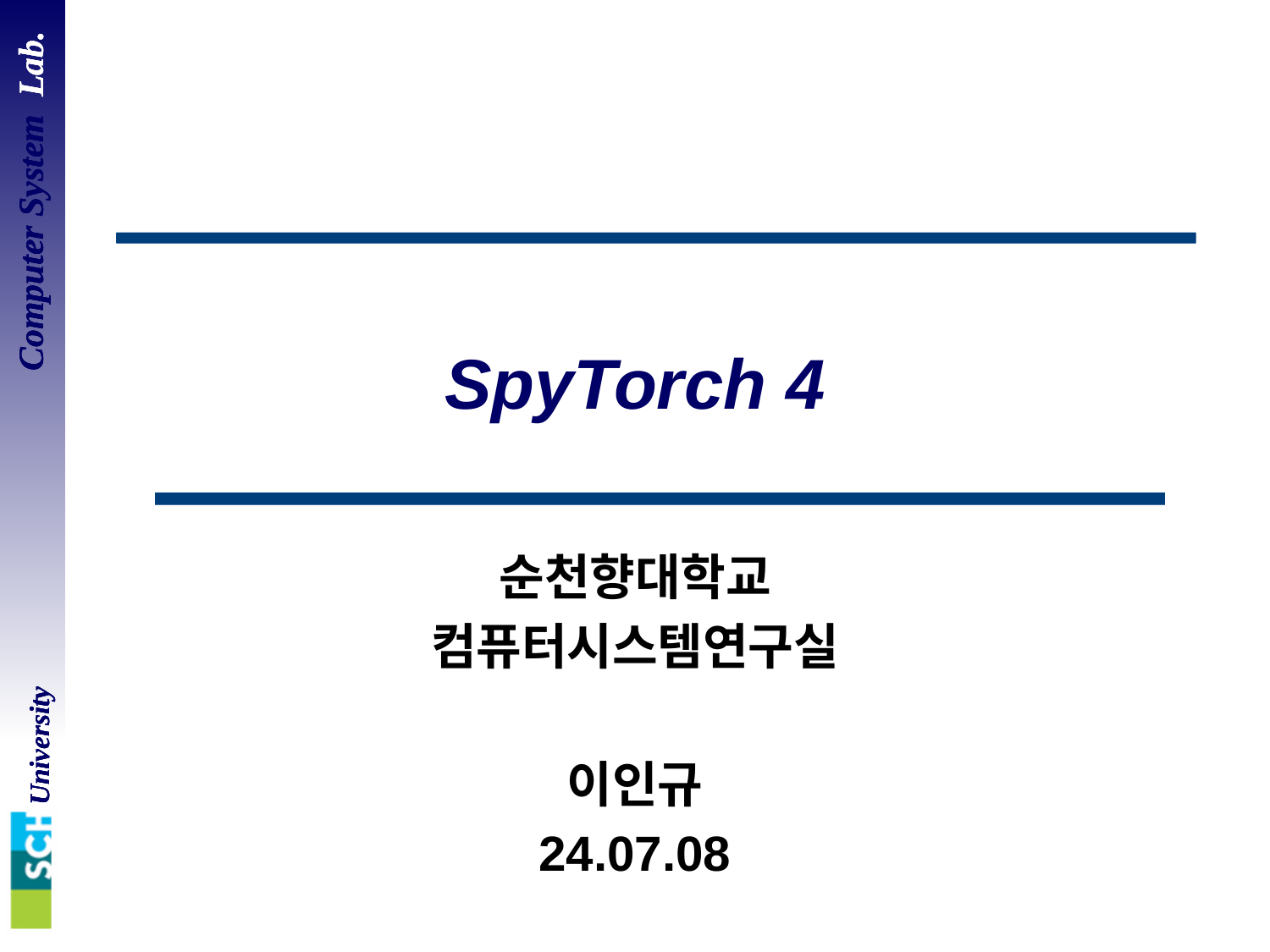

# SpyTorch 4
순천향대학교
컴퓨터시스템연구실

이인규
24.07.08